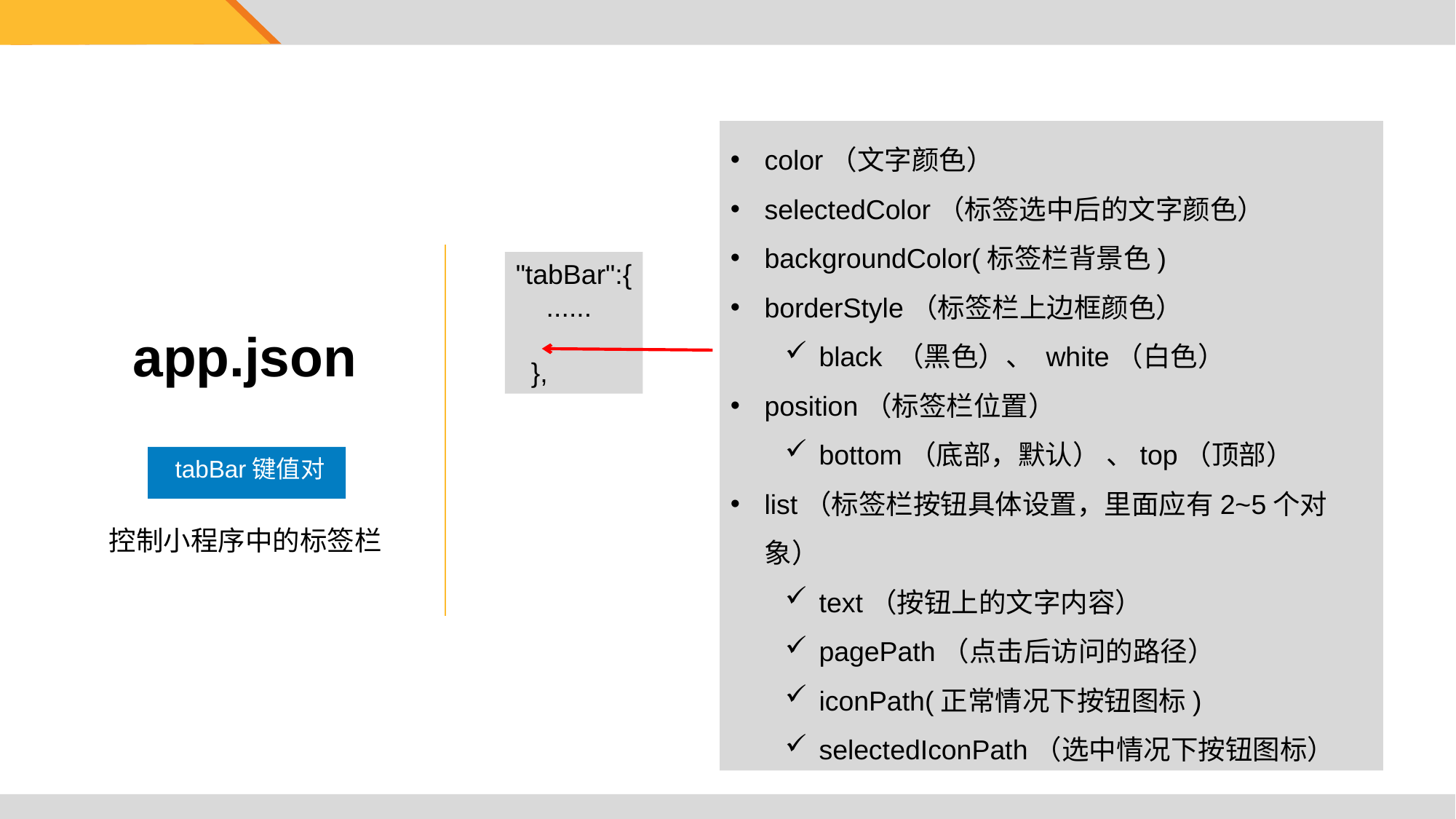

color（文字颜色）
selectedColor（标签选中后的文字颜色）
backgroundColor(标签栏背景色)
borderStyle（标签栏上边框颜色）
black （黑色）、 white（白色）
position（标签栏位置）
bottom（底部，默认） 、top（顶部）
list（标签栏按钮具体设置，里面应有2~5个对象）
text（按钮上的文字内容）
pagePath（点击后访问的路径）
iconPath(正常情况下按钮图标)
selectedIconPath（选中情况下按钮图标）
"tabBar":{
    ......

  },
app.json

tabBar键值对

控制小程序中的标签栏